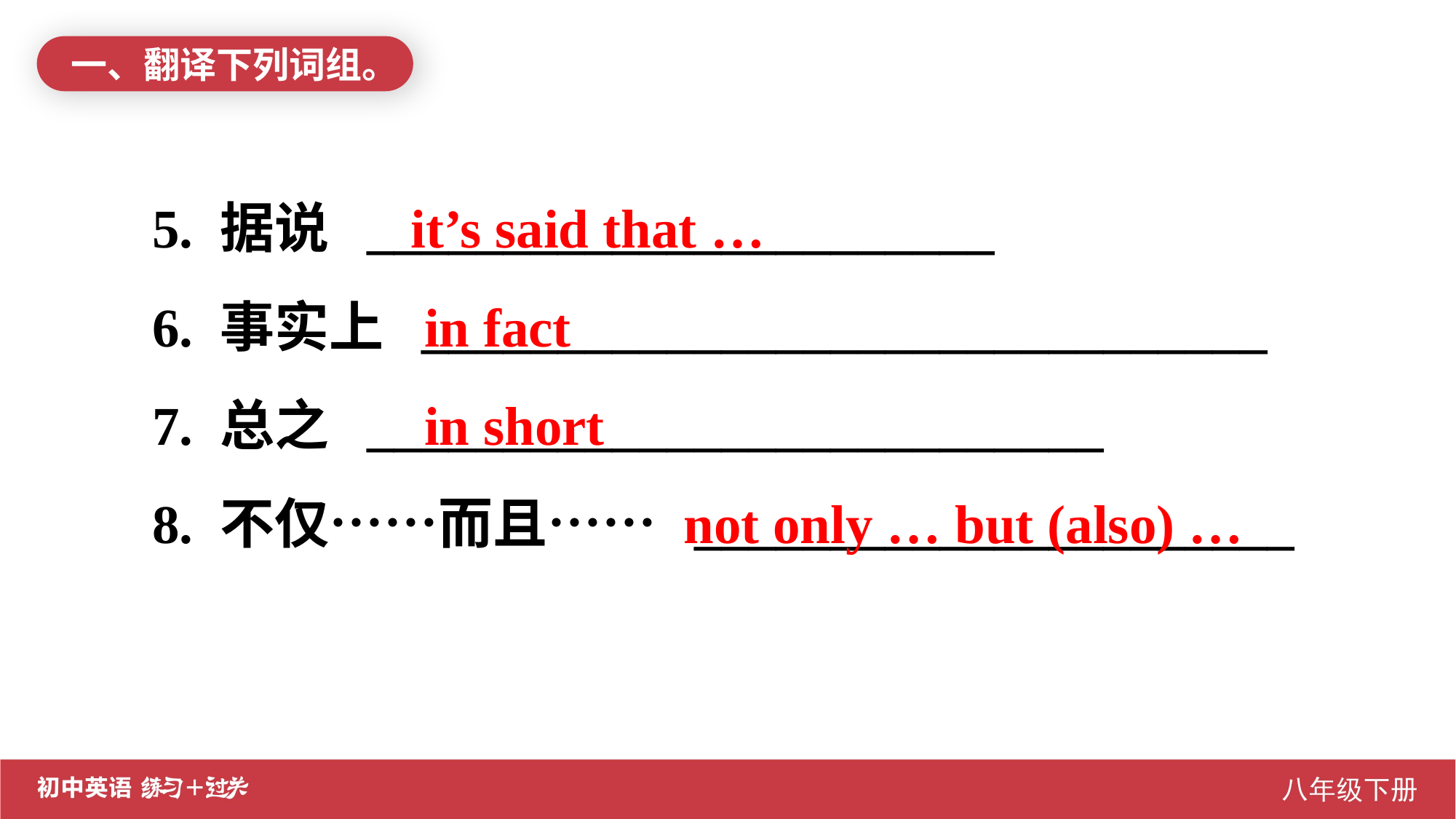

一、翻译下列词组。
5. 据说  _______________________
6. 事实上  _______________________________
7. 总之  ___________________________
8. 不仅……而且……  ______________________
   it’s said that …
    in fact
    in short
                       not only … but (also) …